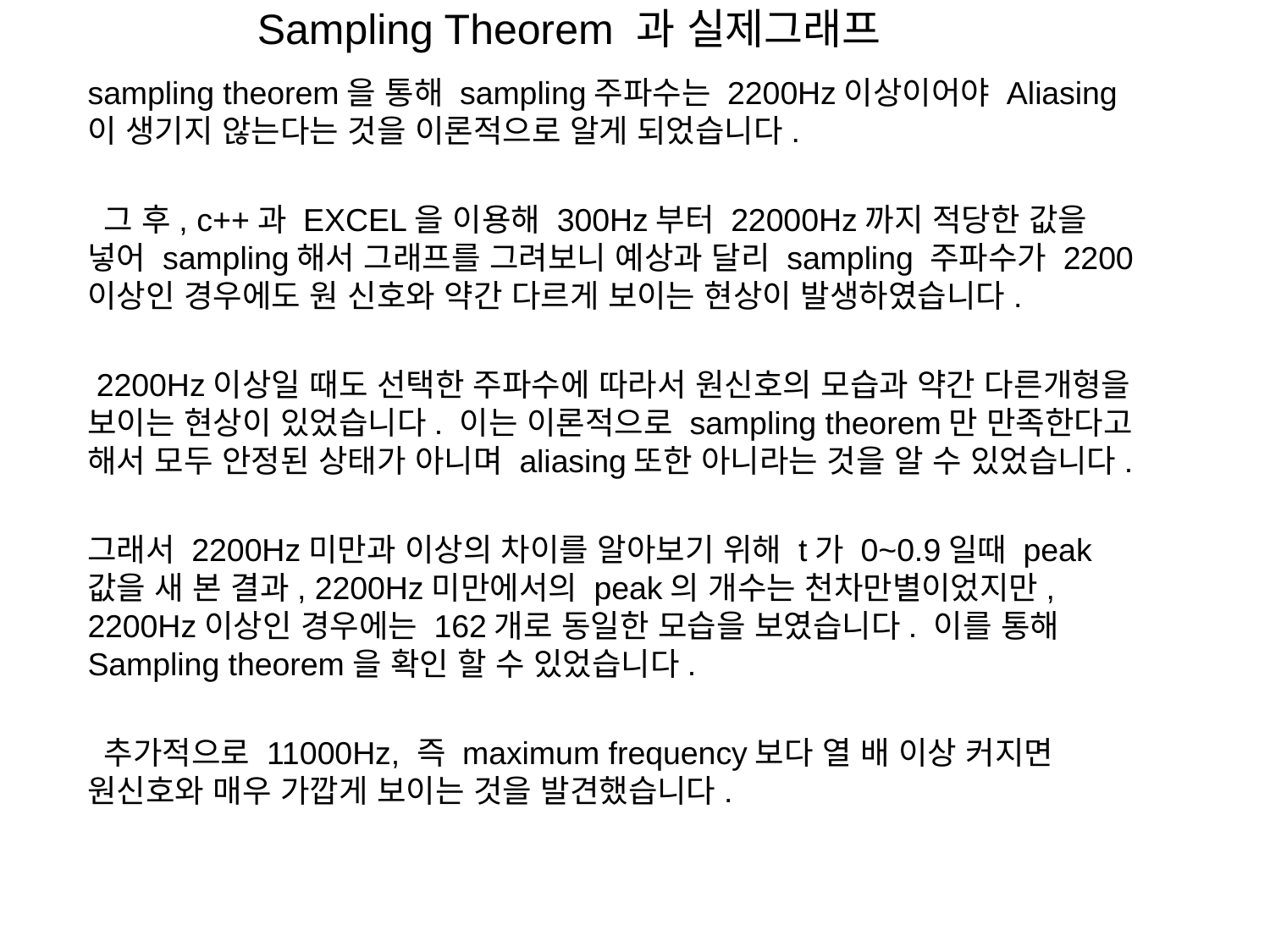

Sampling Theorem 과 실제그래프
sampling theorem을 통해 sampling주파수는 2200Hz이상이어야 Aliasing이 생기지 않는다는 것을 이론적으로 알게 되었습니다.

 그 후, c++과 EXCEL을 이용해 300Hz부터 22000Hz까지 적당한 값을 넣어 sampling해서 그래프를 그려보니 예상과 달리 sampling 주파수가 2200이상인 경우에도 원 신호와 약간 다르게 보이는 현상이 발생하였습니다.

 2200Hz이상일 때도 선택한 주파수에 따라서 원신호의 모습과 약간 다른개형을 보이는 현상이 있었습니다. 이는 이론적으로 sampling theorem만 만족한다고 해서 모두 안정된 상태가 아니며 aliasing또한 아니라는 것을 알 수 있었습니다.

그래서 2200Hz미만과 이상의 차이를 알아보기 위해 t가 0~0.9일때 peak값을 새 본 결과, 2200Hz미만에서의 peak의 개수는 천차만별이었지만, 2200Hz이상인 경우에는 162개로 동일한 모습을 보였습니다. 이를 통해 Sampling theorem을 확인 할 수 있었습니다.

 추가적으로 11000Hz, 즉 maximum frequency보다 열 배 이상 커지면 원신호와 매우 가깝게 보이는 것을 발견했습니다.